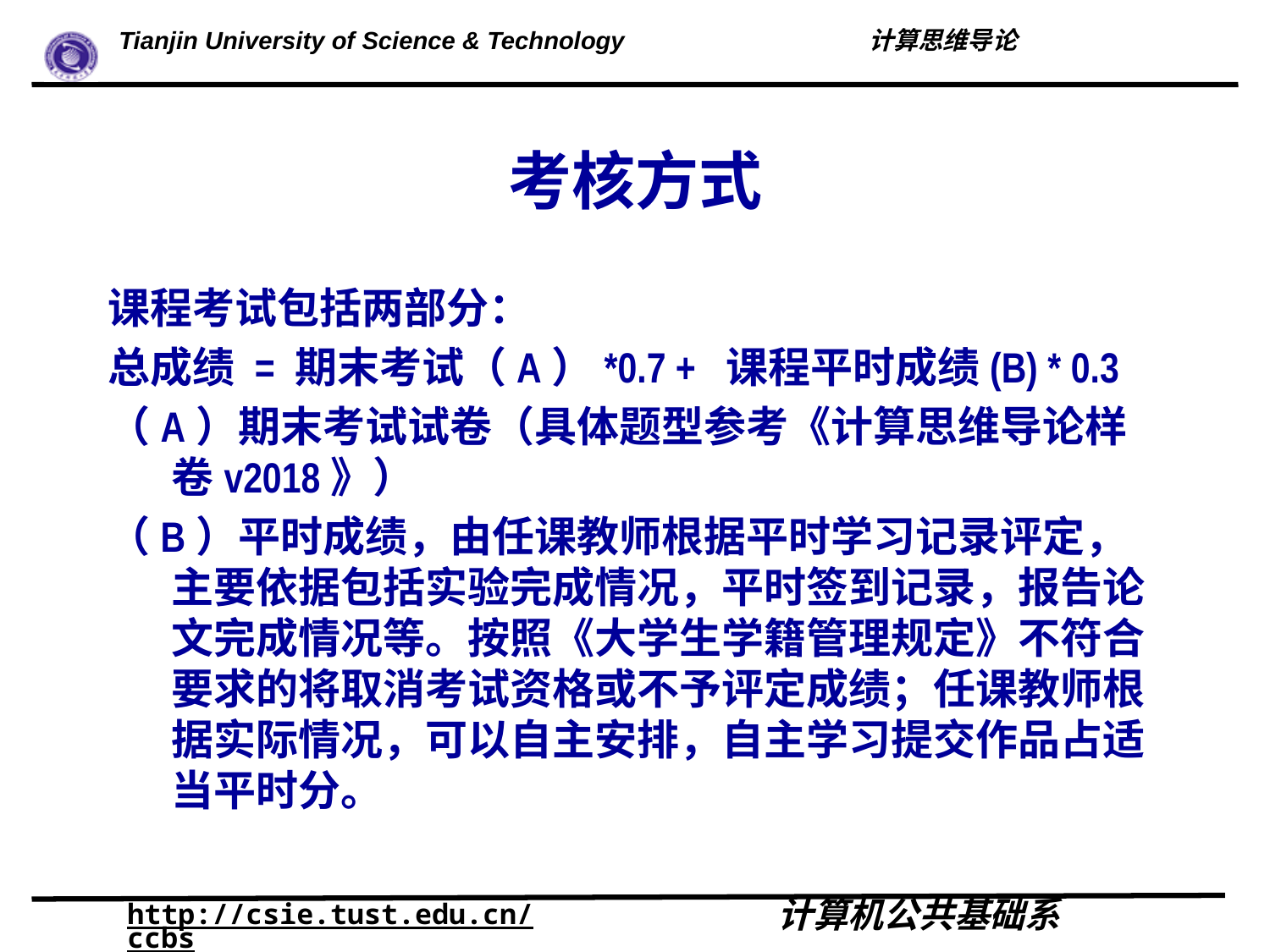

# 考核方式
课程考试包括两部分：
总成绩 = 期末考试（A）*0.7 +  课程平时成绩(B) * 0.3
（A）期末考试试卷（具体题型参考《计算思维导论样卷v2018》）
（B）平时成绩，由任课教师根据平时学习记录评定，主要依据包括实验完成情况，平时签到记录，报告论文完成情况等。按照《大学生学籍管理规定》不符合要求的将取消考试资格或不予评定成绩；任课教师根据实际情况，可以自主安排，自主学习提交作品占适当平时分。